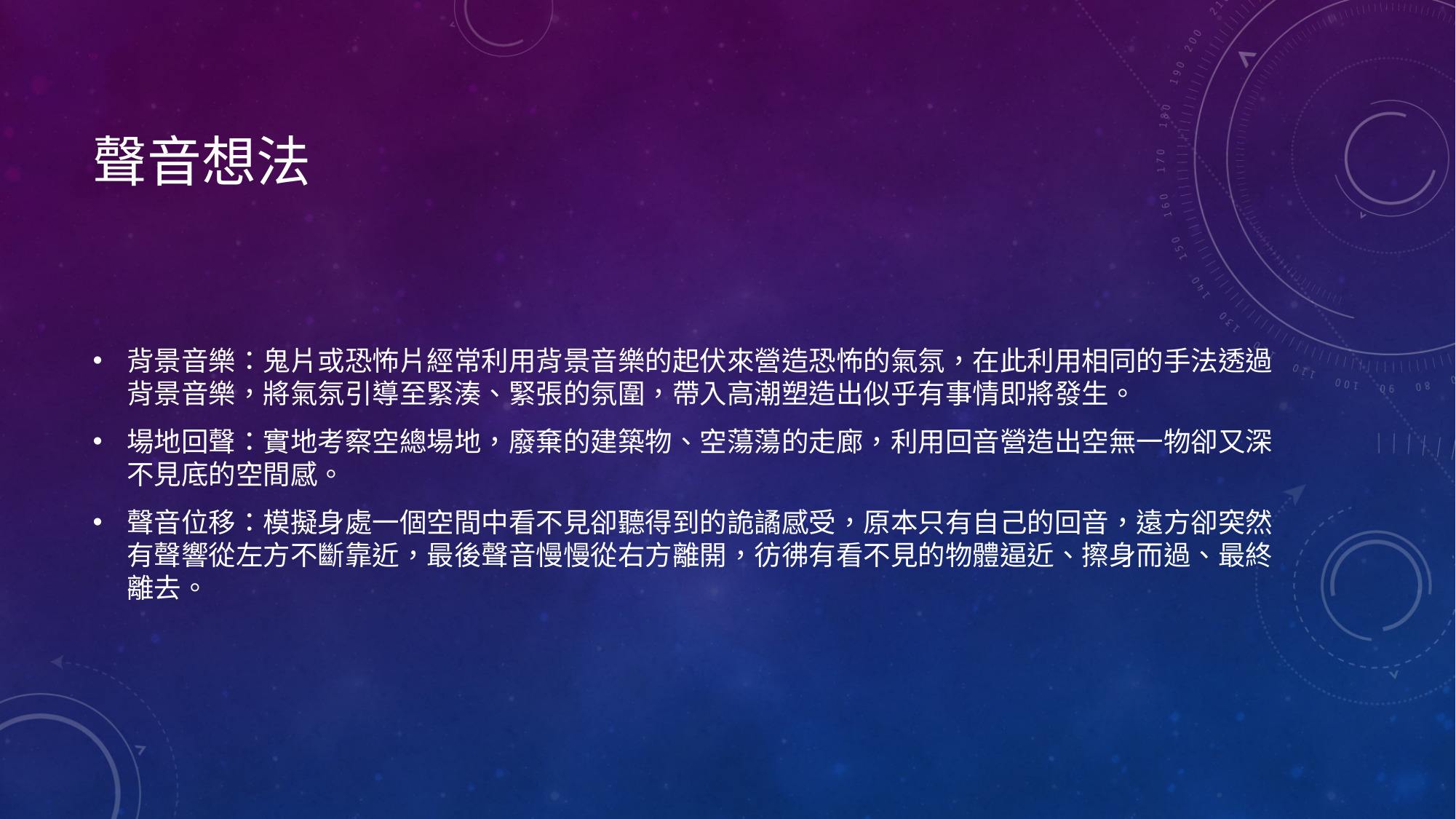

# 聲音想法
背景音樂：鬼片或恐怖片經常利用背景音樂的起伏來營造恐怖的氣氛，在此利用相同的手法透過背景音樂，將氣氛引導至緊湊、緊張的氛圍，帶入高潮塑造出似乎有事情即將發生。
場地回聲：實地考察空總場地，廢棄的建築物、空蕩蕩的走廊，利用回音營造出空無一物卻又深不見底的空間感。
聲音位移：模擬身處一個空間中看不見卻聽得到的詭譎感受，原本只有自己的回音，遠方卻突然有聲響從左方不斷靠近，最後聲音慢慢從右方離開，彷彿有看不見的物體逼近、擦身而過、最終離去。